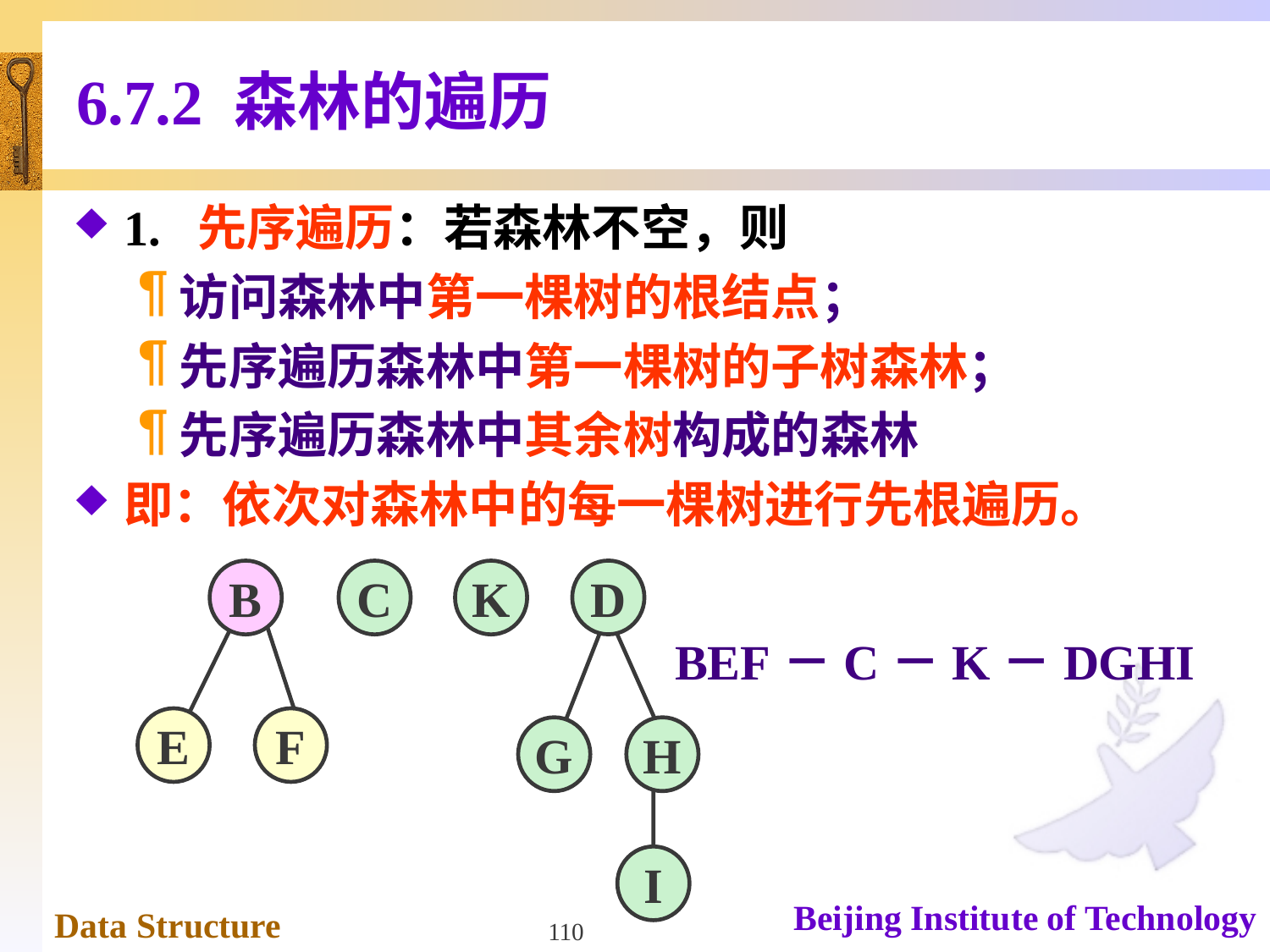

# 6.7.2 森林的遍历
1.  先序遍历：若森林不空，则
访问森林中第一棵树的根结点；
先序遍历森林中第一棵树的子树森林；
先序遍历森林中其余树构成的森林
即：依次对森林中的每一棵树进行先根遍历。
B
C
K
D

G
H

I

E
F
BEF－C－K－DGHI
110